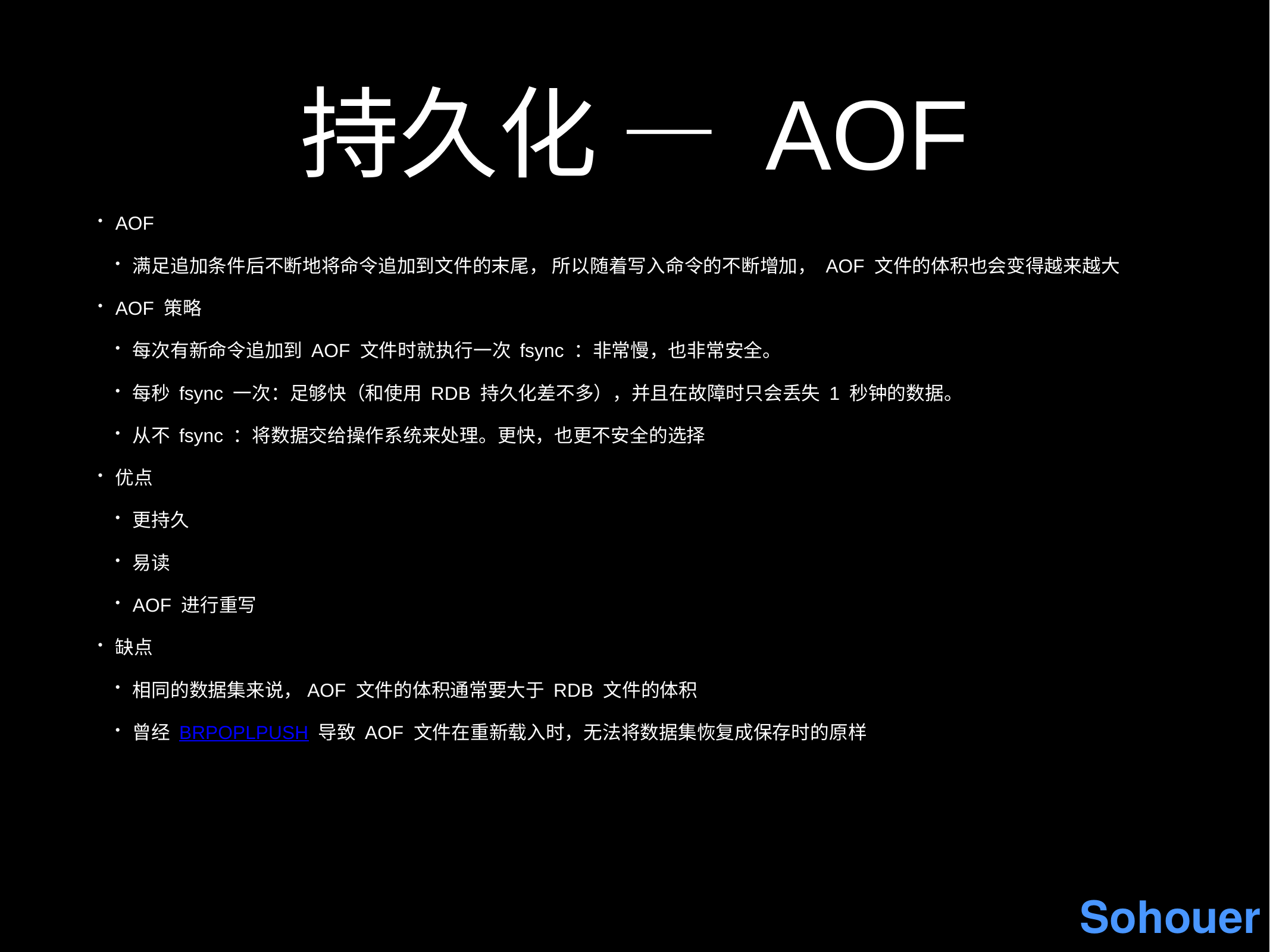

# 持久化 — AOF
AOF
满足追加条件后不断地将命令追加到文件的末尾， 所以随着写入命令的不断增加， AOF 文件的体积也会变得越来越大
AOF 策略
每次有新命令追加到 AOF 文件时就执行一次 fsync ：非常慢，也非常安全。
每秒 fsync 一次：足够快（和使用 RDB 持久化差不多），并且在故障时只会丢失 1 秒钟的数据。
从不 fsync ：将数据交给操作系统来处理。更快，也更不安全的选择
优点
更持久
易读
AOF 进行重写
缺点
相同的数据集来说，AOF 文件的体积通常要大于 RDB 文件的体积
曾经 BRPOPLPUSH 导致 AOF 文件在重新载入时，无法将数据集恢复成保存时的原样